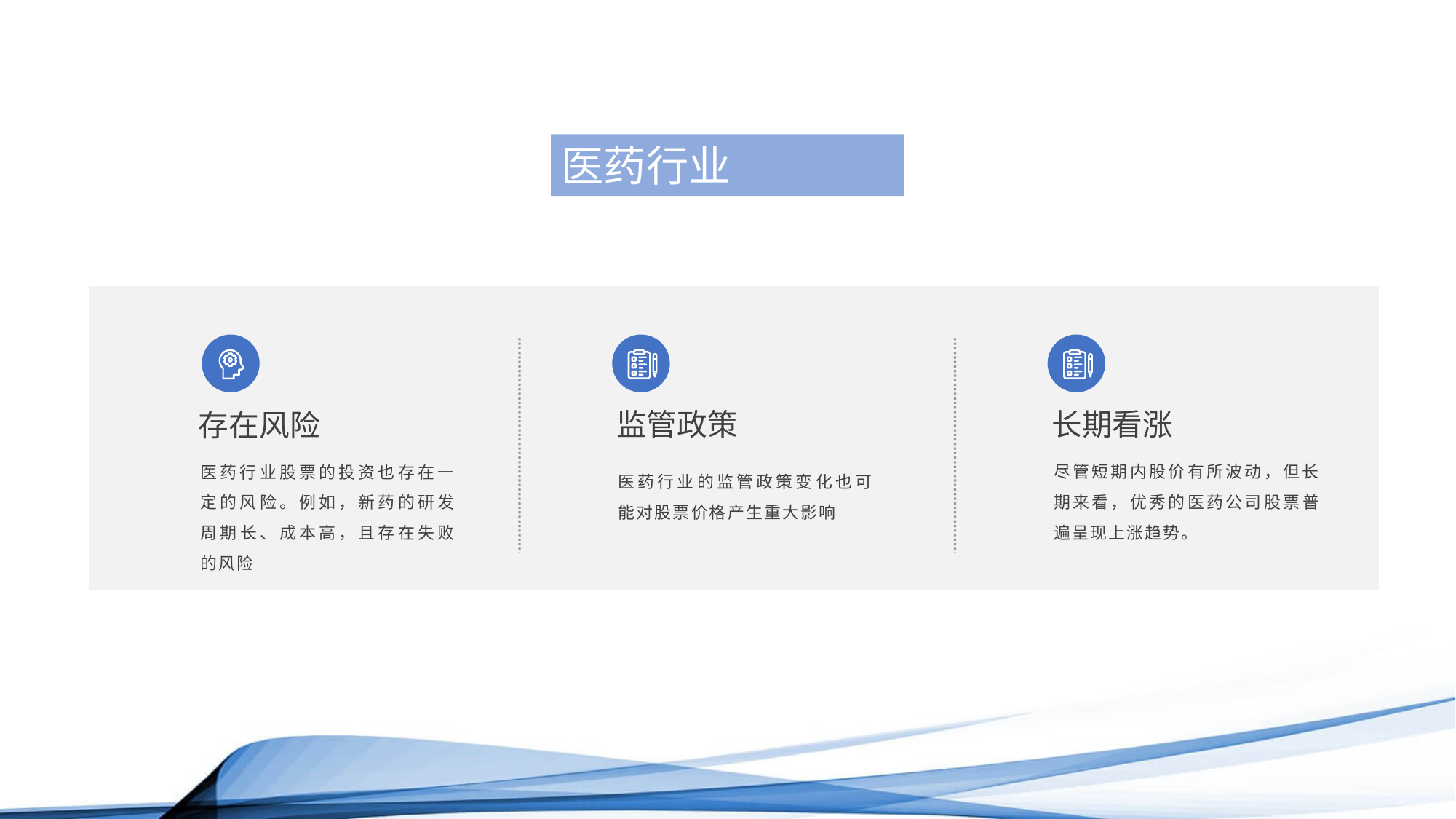

医药行业

监管政策
长期看涨
存在风险
尽管短期内股价有所波动，但长期来看，优秀的医药公司股票普遍呈现上涨趋势。
医药行业股票的投资也存在一定的风险。例如，新药的研发周期长、成本高，且存在失败的风险
医药行业的监管政策变化也可能对股票价格产生重大影响